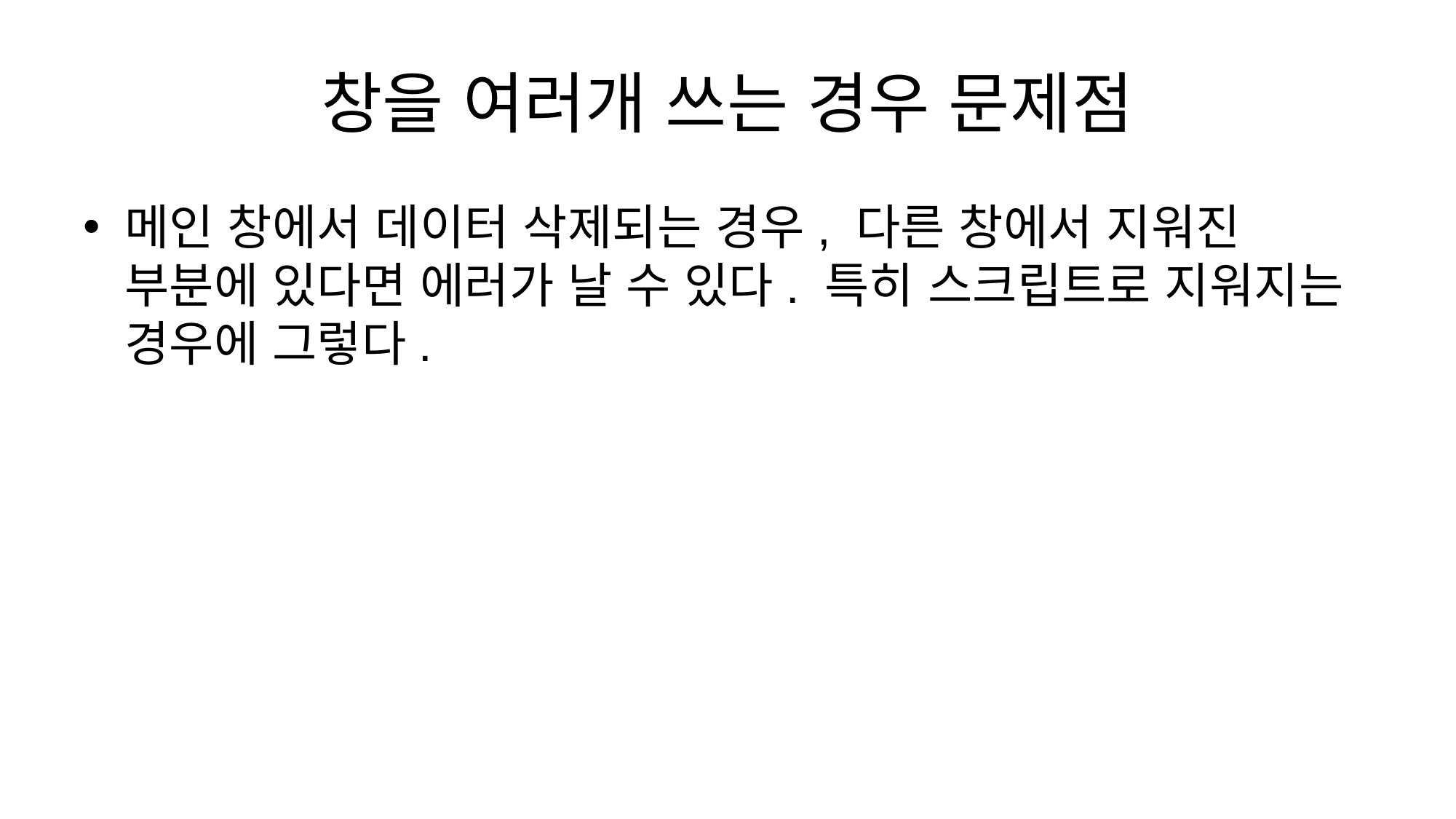

# 창을 여러개 쓰는 경우 문제점
메인 창에서 데이터 삭제되는 경우, 다른 창에서 지워진 부분에 있다면 에러가 날 수 있다. 특히 스크립트로 지워지는 경우에 그렇다.